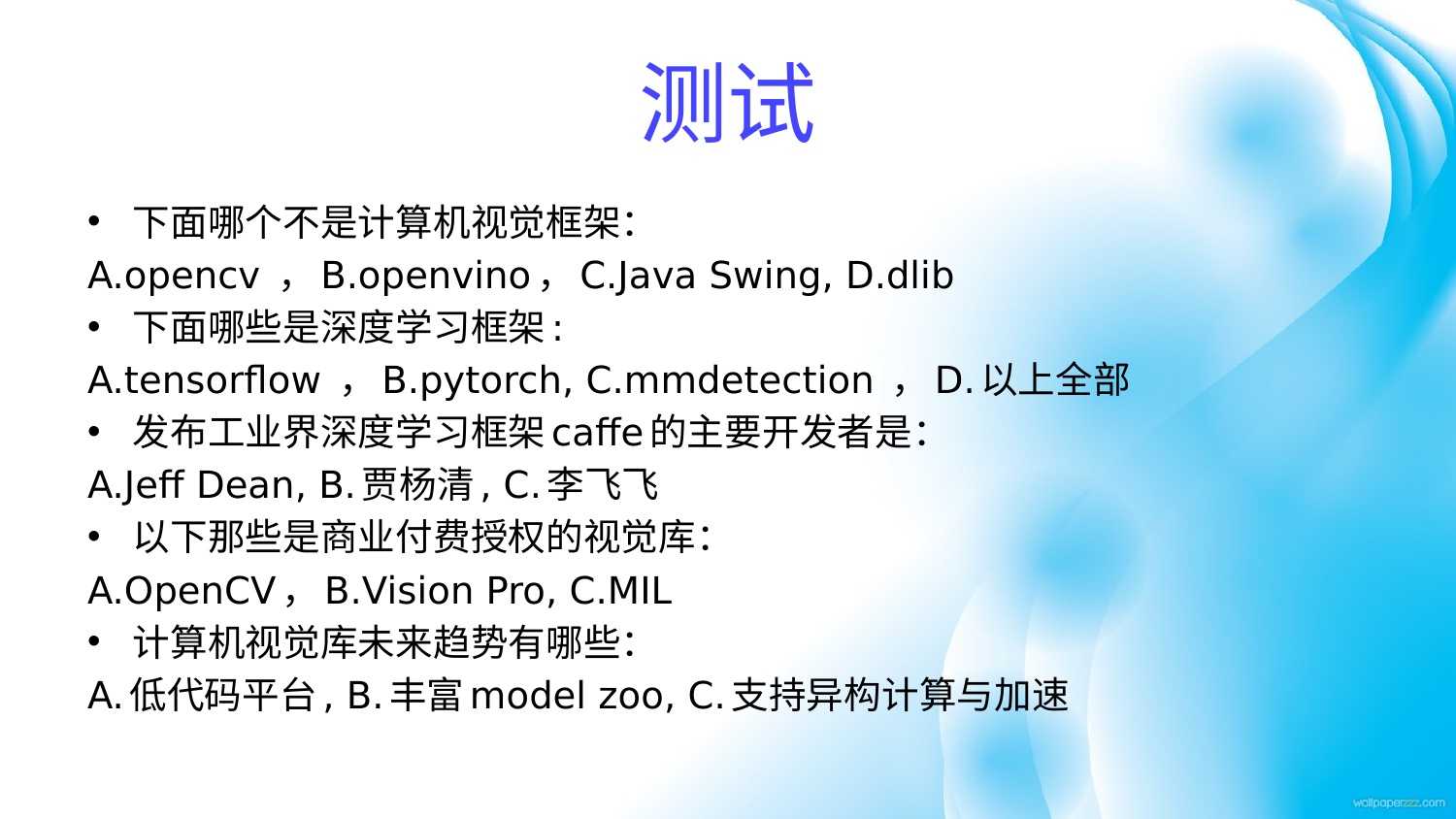

# 测试
下面哪个不是计算机视觉框架：
A.opencv ，B.openvino，C.Java Swing, D.dlib
下面哪些是深度学习框架:
A.tensorflow ，B.pytorch, C.mmdetection ，D.以上全部
发布工业界深度学习框架caffe的主要开发者是：
A.Jeff Dean, B.贾杨清, C.李飞飞
以下那些是商业付费授权的视觉库：
A.OpenCV，B.Vision Pro, C.MIL
计算机视觉库未来趋势有哪些：
A.低代码平台, B.丰富model zoo, C.支持异构计算与加速